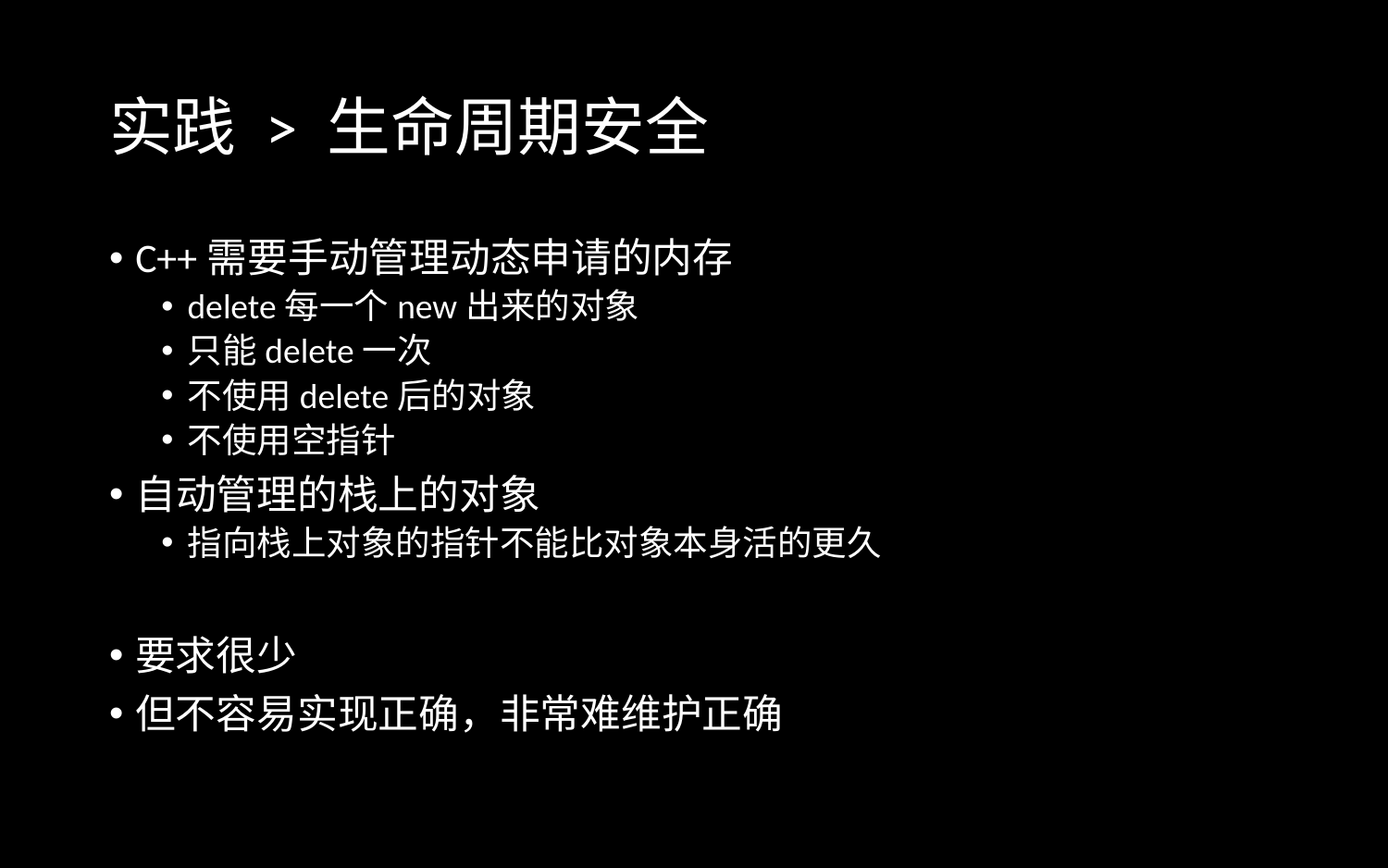

# 实践 > 生命周期安全
C++需要手动管理动态申请的内存
delete每一个new出来的对象
只能delete一次
不使用delete后的对象
不使用空指针
自动管理的栈上的对象
指向栈上对象的指针不能比对象本身活的更久

要求很少
但不容易实现正确，非常难维护正确